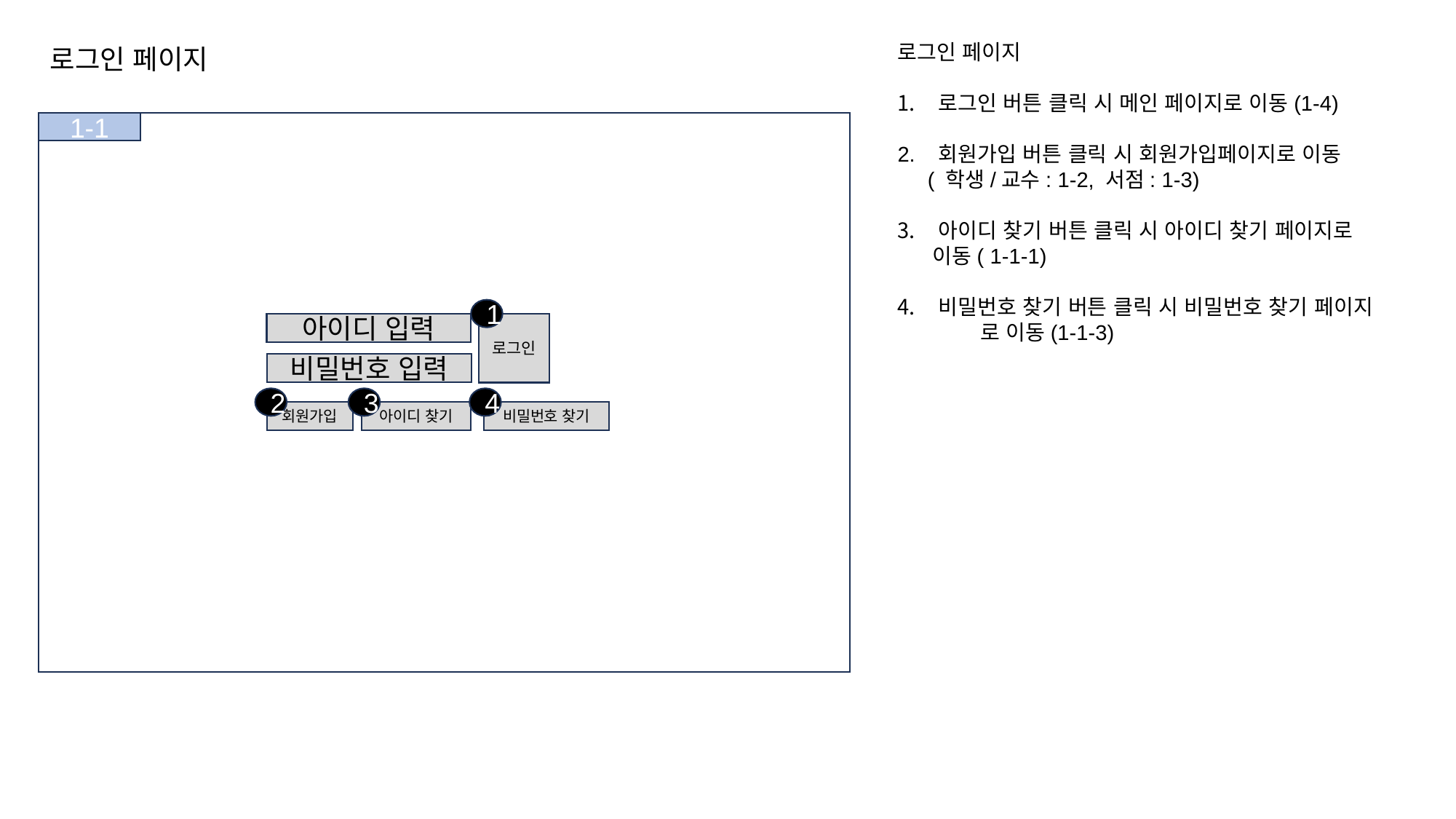

로그인 페이지

로그인 버튼 클릭 시 메인 페이지로 이동(1-4)

2.   회원가입 버튼 클릭 시 회원가입페이지로 이동
     ( 학생/교수: 1-2, 서점: 1-3)

아이디 찾기 버튼 클릭 시 아이디 찾기 페이지로
     이동( 1-1-1)

비밀번호 찾기 버튼 클릭 시 비밀번호 찾기 페이지                 로 이동(1-1-3)
로그인 페이지

1-1
1
로그인
아이디 입력
비밀번호 입력
2
3
4
회원가입
아이디 찾기
비밀번호 찾기